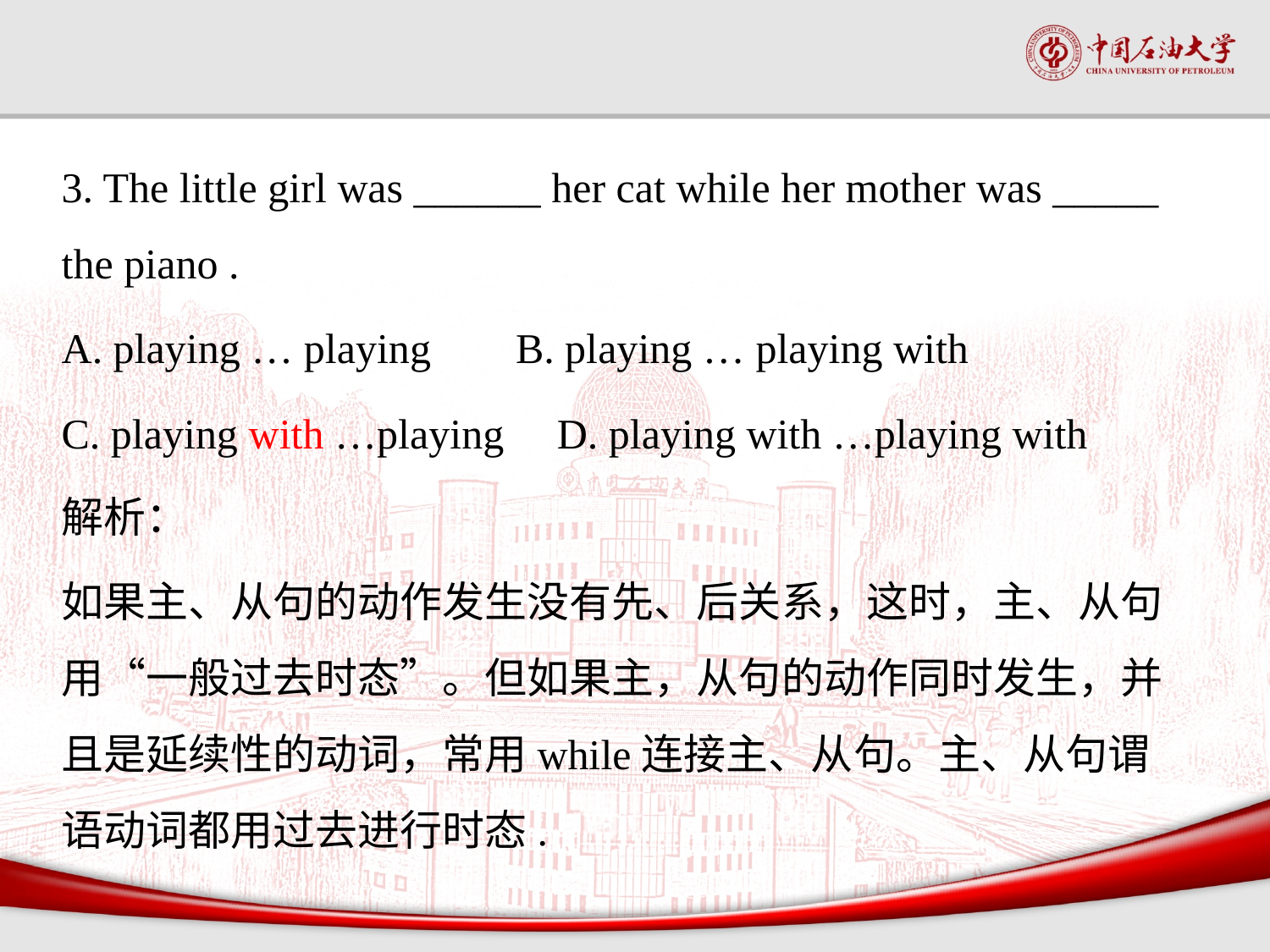

#
3. The little girl was ______ her cat while her mother was _____ the piano .
A. playing … playing        B. playing … playing with
C. playing with …playing     D. playing with …playing with
解析：
如果主、从句的动作发生没有先、后关系，这时，主、从句用“一般过去时态”。但如果主，从句的动作同时发生，并且是延续性的动词，常用while连接主、从句。主、从句谓语动词都用过去进行时态.